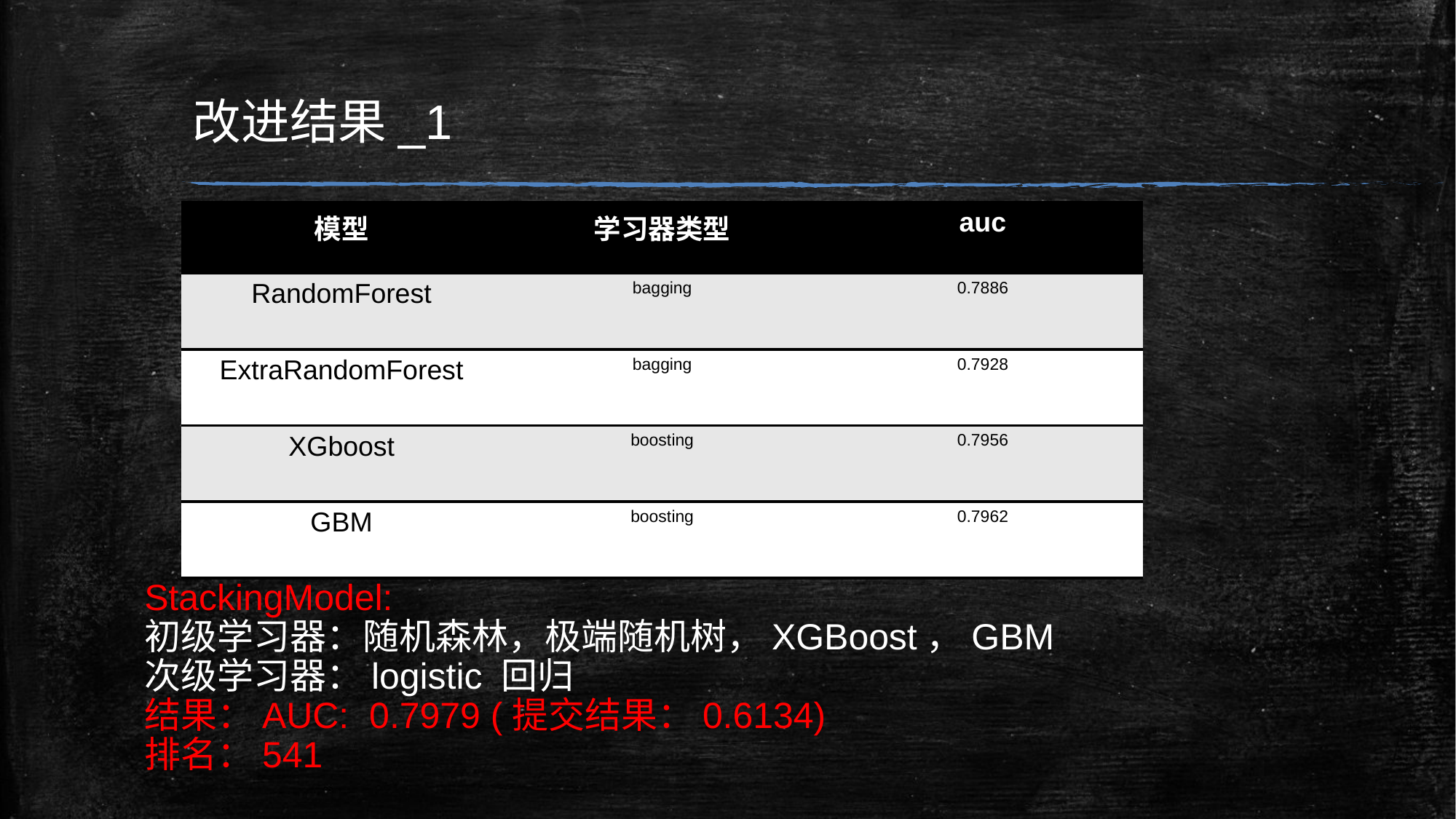

改进结果_1
| 模型 | 学习器类型 | auc |
| --- | --- | --- |
| RandomForest | bagging | 0.7886 |
| ExtraRandomForest | bagging | 0.7928 |
| XGboost | boosting | 0.7956 |
| GBM | boosting | 0.7962 |

StackingModel:
初级学习器：随机森林，极端随机树，XGBoost，GBM
次级学习器：logistic 回归
结果：AUC:  0.7979 (提交结果：0.6134)
排名：541